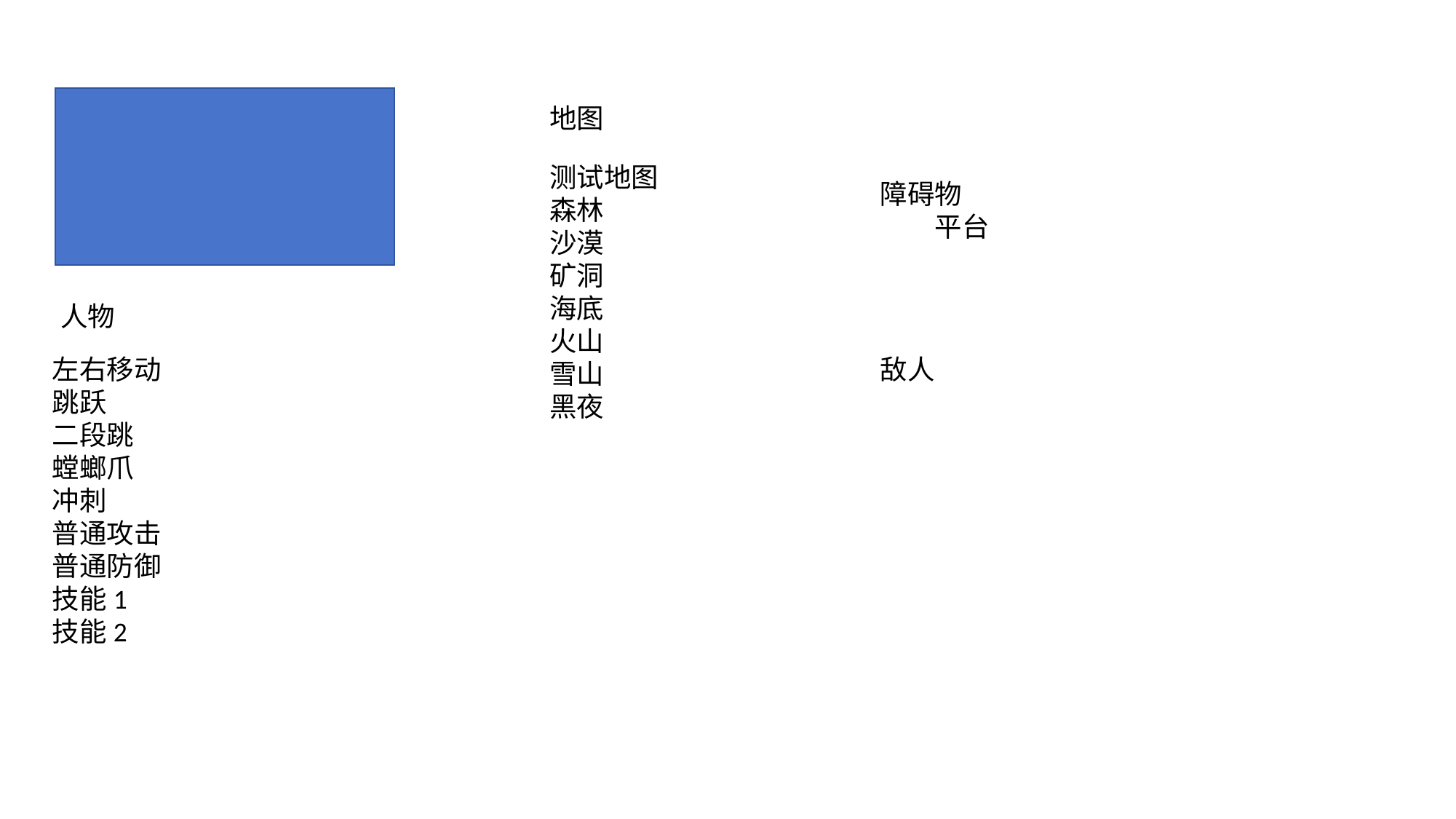

地图
测试地图
森林
沙漠
矿洞
海底
火山
雪山
黑夜
障碍物
平台
人物
左右移动
跳跃
二段跳
螳螂爪
冲刺
普通攻击
普通防御
技能1
技能2
敌人